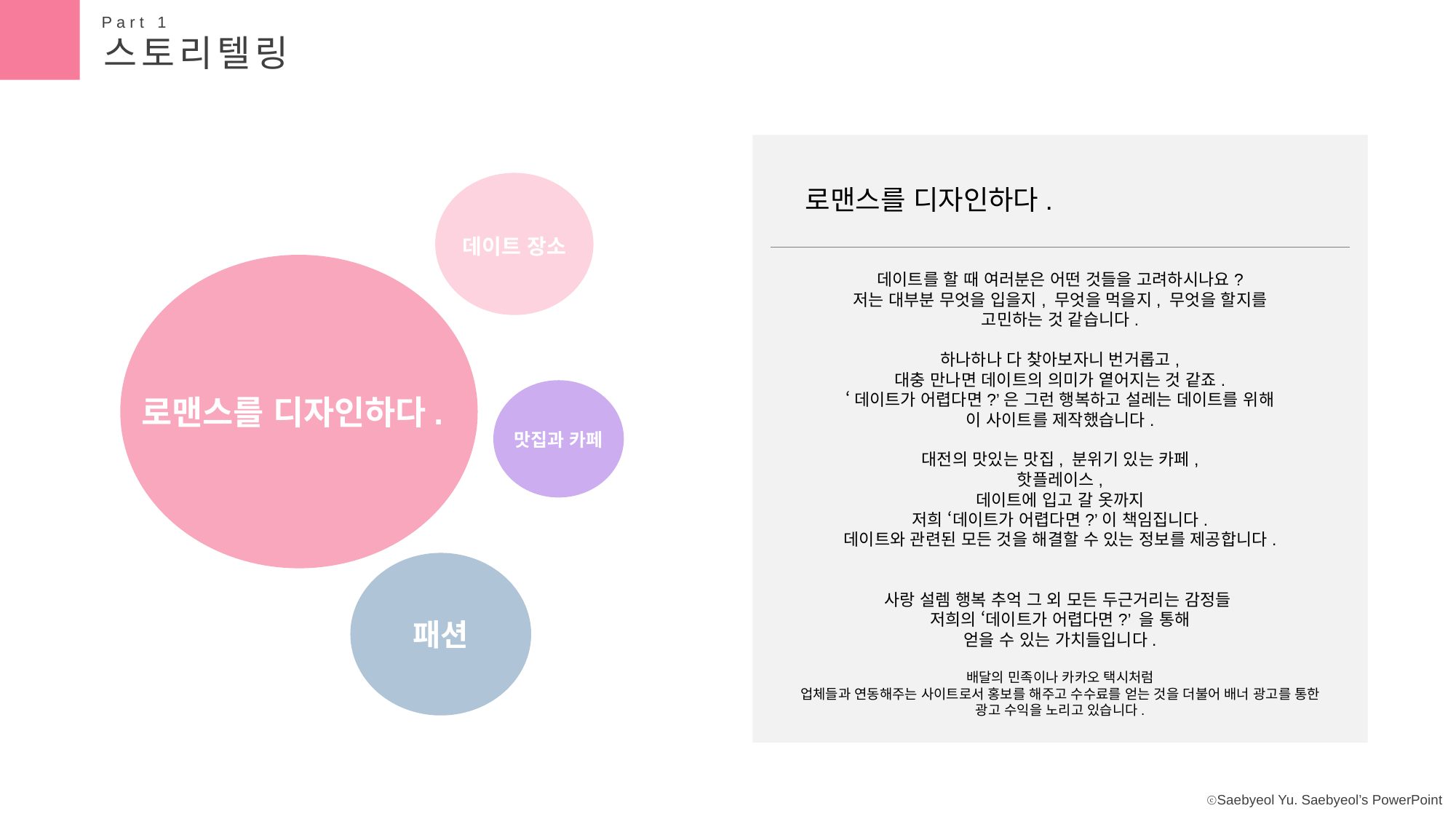

Part 1
스토리텔링

데이트 장소
맛집과 카페
패션
로맨스를 디자인하다.
데이트를 할 때 여러분은 어떤 것들을 고려하시나요?
저는 대부분 무엇을 입을지, 무엇을 먹을지, 무엇을 할지를
고민하는 것 같습니다.

하나하나 다 찾아보자니 번거롭고,
대충 만나면 데이트의 의미가 옅어지는 것 같죠.
‘데이트가 어렵다면?’은 그런 행복하고 설레는 데이트를 위해
이 사이트를 제작했습니다.

대전의 맛있는 맛집, 분위기 있는 카페,
핫플레이스,
데이트에 입고 갈 옷까지
저희 ‘데이트가 어렵다면?’이 책임집니다.
데이트와 관련된 모든 것을 해결할 수 있는 정보를 제공합니다.

사랑 설렘 행복 추억 그 외 모든 두근거리는 감정들
저희의 ‘데이트가 어렵다면?’ 을 통해
얻을 수 있는 가치들입니다.

배달의 민족이나 카카오 택시처럼
업체들과 연동해주는 사이트로서 홍보를 해주고 수수료를 얻는 것을 더불어 배너 광고를 통한 광고 수익을 노리고 있습니다.

로맨스를 디자인하다.